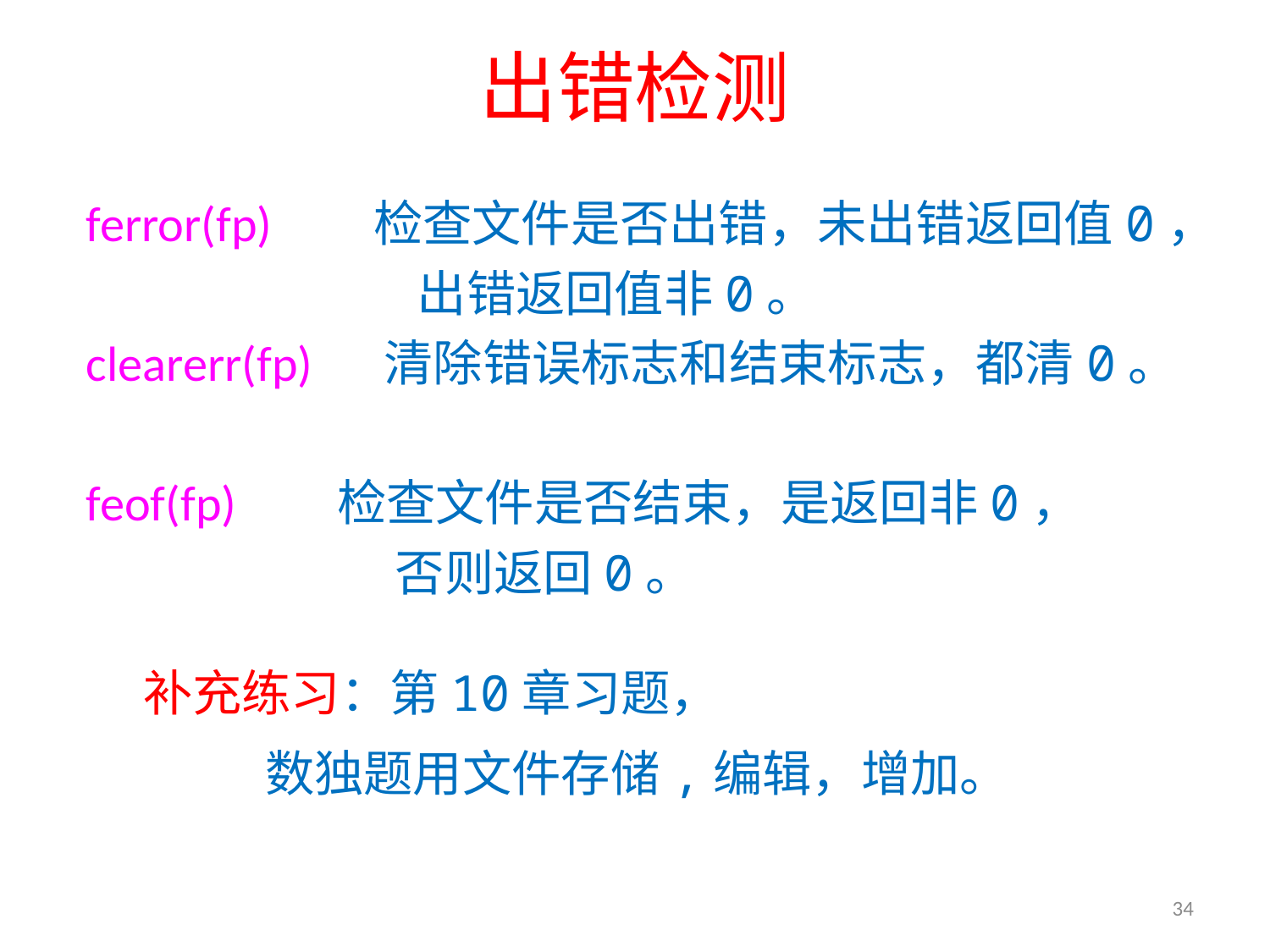

# 出错检测
ferror(fp)        检查文件是否出错，未出错返回值0，
                             出错返回值非0。
clearerr(fp)  清除错误标志和结束标志，都清0。

feof(fp)   检查文件是否结束，是返回非0，
                           否则返回0。
补充练习：第10章习题，
          数独题用文件存储,编辑，增加。
34